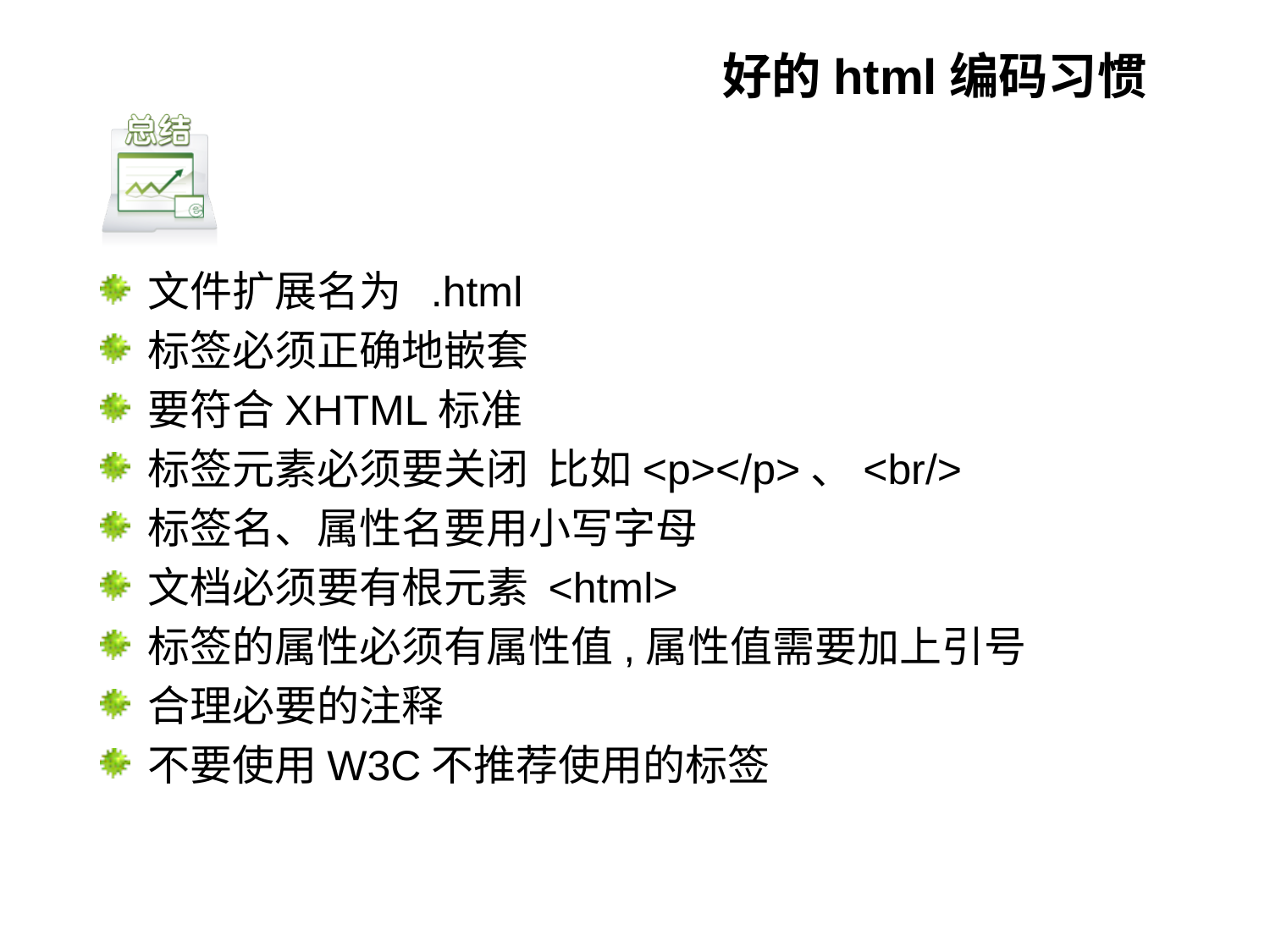

# 好的html编码习惯
文件扩展名为  .html
标签必须正确地嵌套
要符合XHTML标准
标签元素必须要关闭  比如<p></p>、<br/>
标签名、属性名要用小写字母
文档必须要有根元素 <html>
标签的属性必须有属性值,属性值需要加上引号
合理必要的注释
不要使用W3C不推荐使用的标签